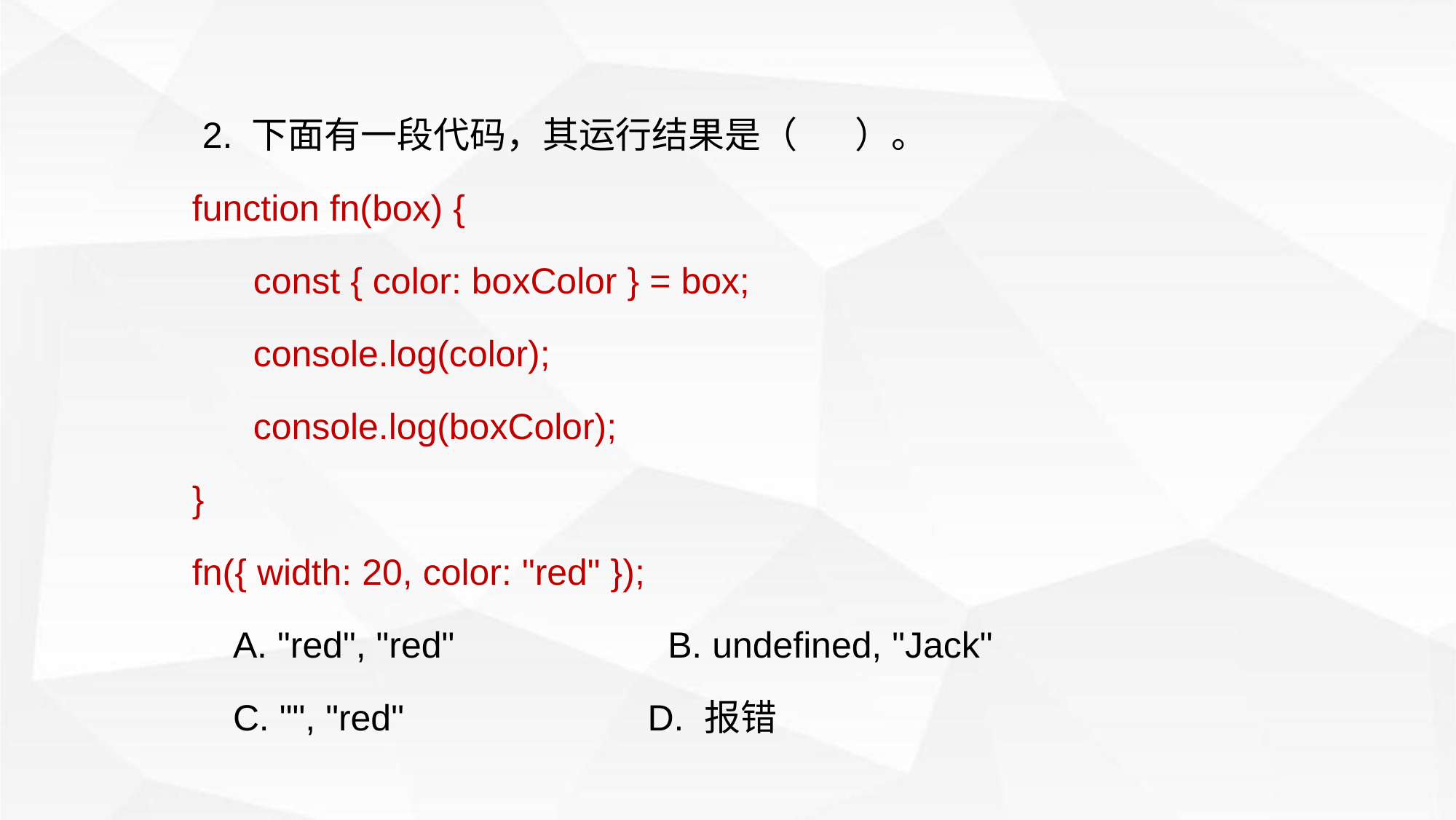

2. 下面有一段代码，其运行结果是（       ）。
function fn(box) {
      const { color: boxColor } = box;
      console.log(color);
      console.log(boxColor);
}
fn({ width: 20, color: "red" });
    A. "red", "red"                     B. undefined, "Jack"
    C. "", "red"                        D. 报错